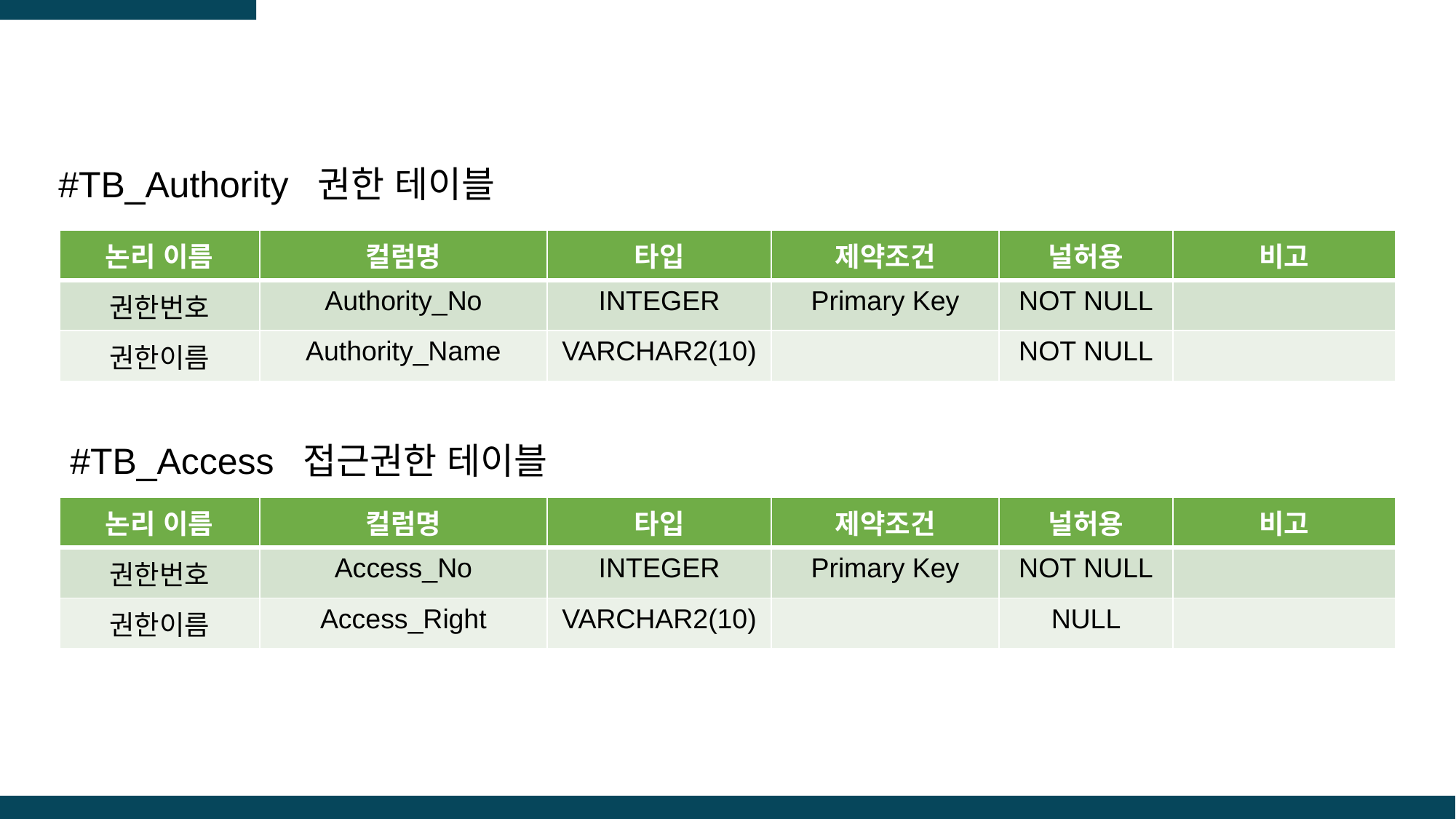

#TB_Authority  권한 테이블
| 논리 이름 | 컬럼명 | 타입 | 제약조건 | 널허용 | 비고 |
| --- | --- | --- | --- | --- | --- |
| 권한번호 | Authority\_No | INTEGER | Primary Key | NOT NULL |  |
| 권한이름 | Authority\_Name | VARCHAR2(10) |  | NOT NULL |  |
# #TB_Access  접근권한 테이블
| 논리 이름 | 컬럼명 | 타입 | 제약조건 | 널허용 | 비고 |
| --- | --- | --- | --- | --- | --- |
| 권한번호 | Access\_No | INTEGER | Primary Key | NOT NULL |  |
| 권한이름 | Access\_Right | VARCHAR2(10) |  | NULL |  |